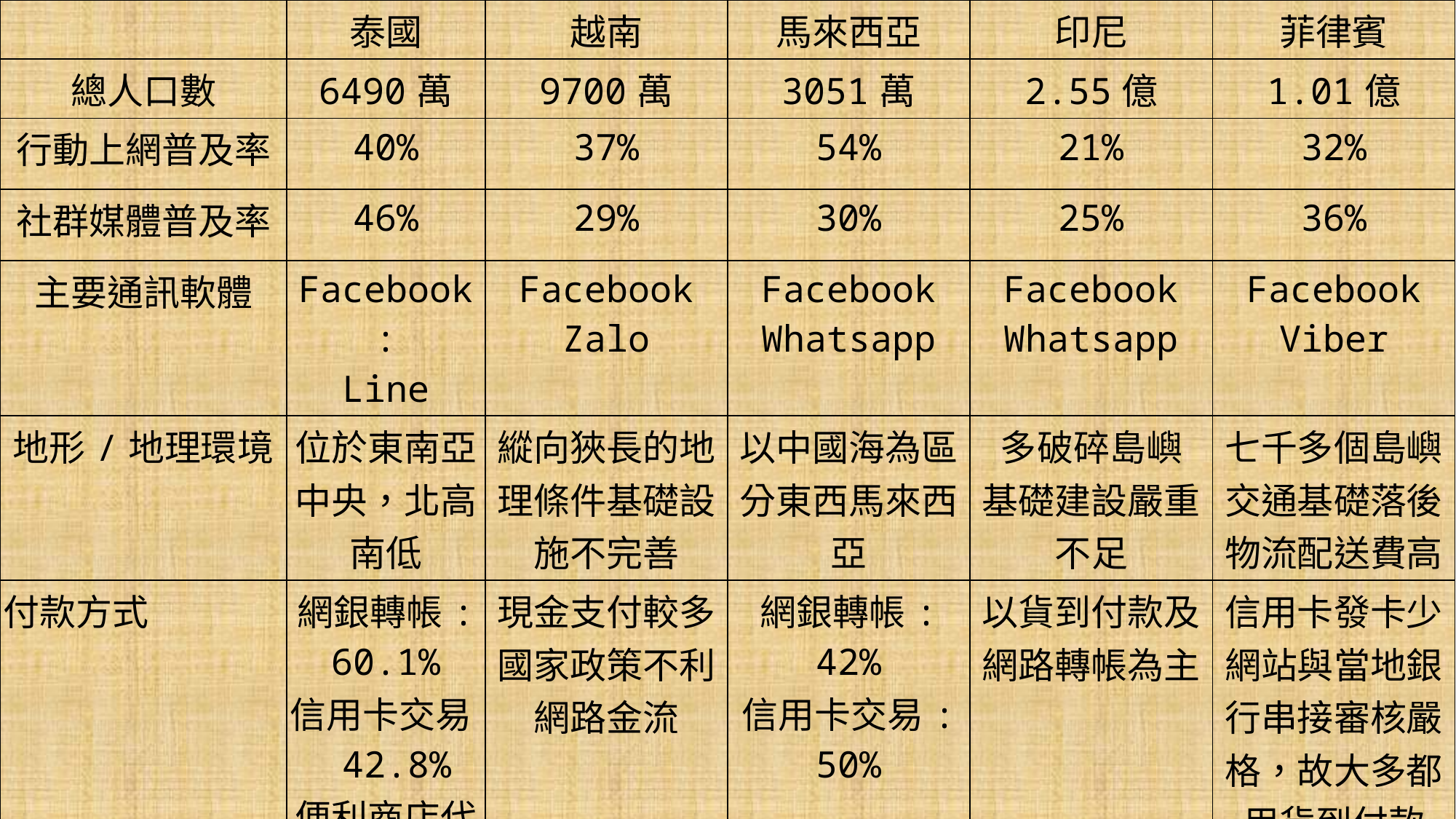

|  | 泰國 | 越南 | 馬來西亞 | 印尼 | 菲律賓 |
| --- | --- | --- | --- | --- | --- |
| 總人口數 | 6490萬 | 9700萬 | 3051萬 | 2.55億 | 1.01億 |
| 行動上網普及率 | 40% | 37% | 54% | 21% | 32% |
| 社群媒體普及率 | 46% | 29% | 30% | 25% | 36% |
| 主要通訊軟體 | Facebook: Line | Facebook Zalo | Facebook Whatsapp | Facebook Whatsapp | Facebook Viber |
| 地形/地理環境 | 位於東南亞中央，北高南低 | 縱向狹長的地理條件基礎設施不完善 | 以中國海為區分東西馬來西亞 | 多破碎島嶼 基礎建設嚴重不足 | 七千多個島嶼 交通基礎落後物流配送費高 |
| 付款方式 | 網銀轉帳: 60.1% 信用卡交易: 42.8% 便利商店代收款: 16.8% | 現金支付較多 國家政策不利網路金流 | 網銀轉帳: 42% 信用卡交易: 50% | 以貨到付款及網路轉帳為主 | 信用卡發卡少 網站與當地銀行串接審核嚴格，故大多都用貨到付款 |